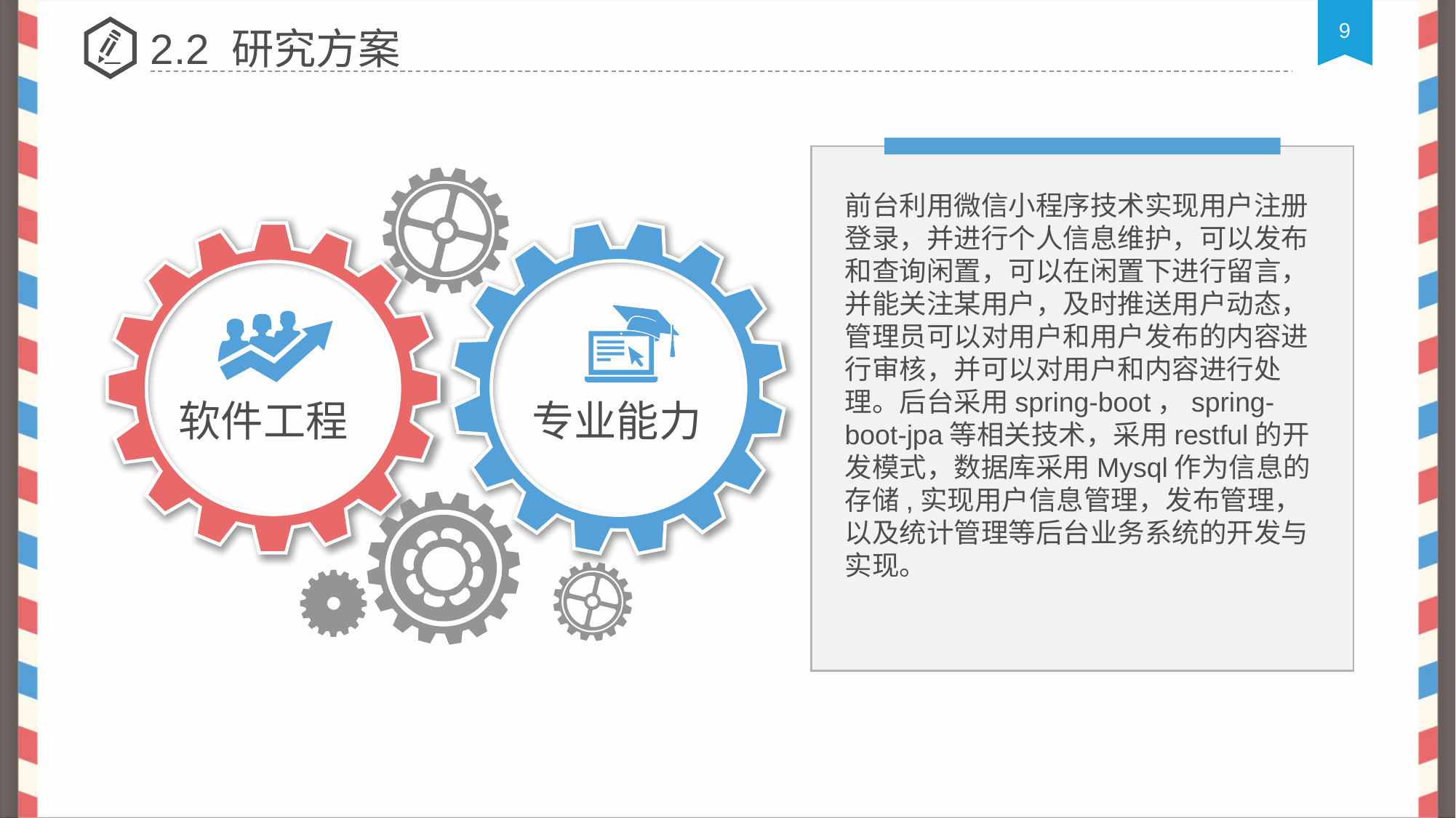

2.2 研究方案

前台利用微信小程序技术实现用户注册登录，并进行个人信息维护，可以发布和查询闲置，可以在闲置下进行留言，并能关注某用户，及时推送用户动态，管理员可以对用户和用户发布的内容进行审核，并可以对用户和内容进行处理。后台采用spring-boot，spring-boot-jpa等相关技术，采用restful的开发模式，数据库采用Mysql作为信息的存储,实现用户信息管理，发布管理，以及统计管理等后台业务系统的开发与实现。

软件工程
专业能力